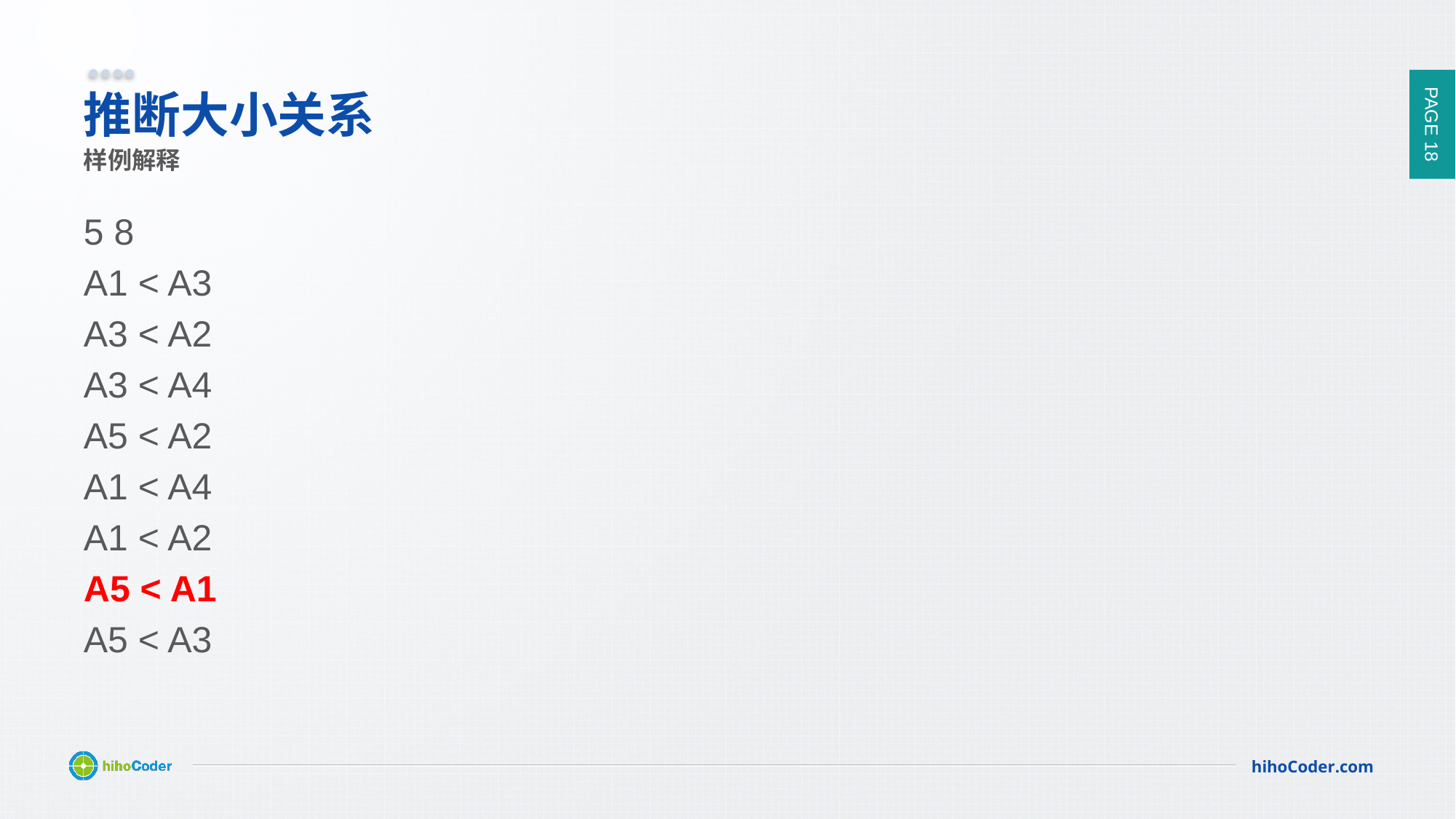

# 推断大小关系
样例解释
5 8
A1 < A3
A3 < A2
A3 < A4
A5 < A2
A1 < A4
A1 < A2
A5 < A1
A5 < A3